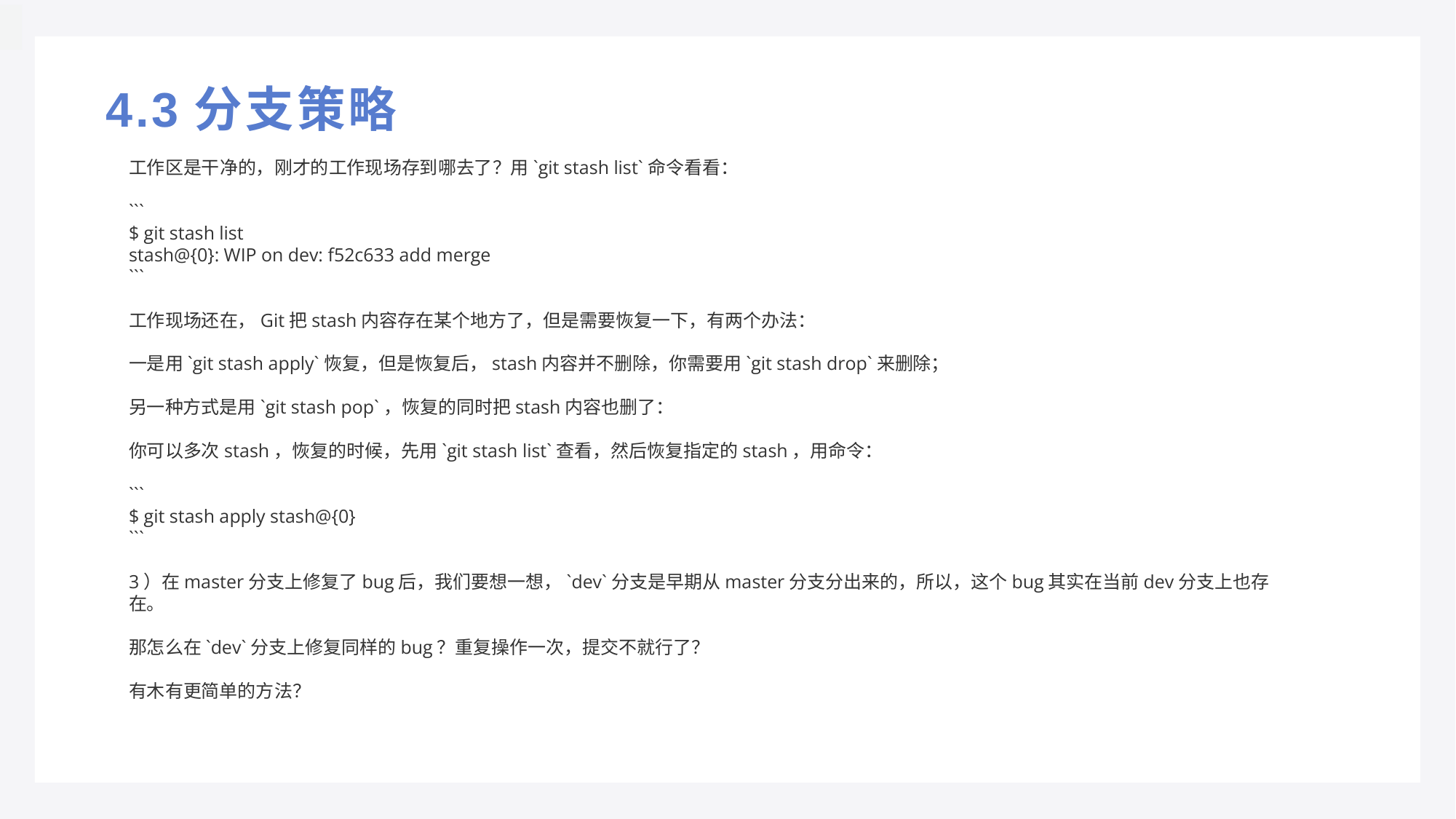

# 4.3分支策略

工作区是干净的，刚才的工作现场存到哪去了？用`git stash list`命令看看：

```
$ git stash list
stash@{0}: WIP on dev: f52c633 add merge
```

工作现场还在，Git把stash内容存在某个地方了，但是需要恢复一下，有两个办法：

一是用`git stash apply`恢复，但是恢复后，stash内容并不删除，你需要用`git stash drop`来删除；

另一种方式是用`git stash pop`，恢复的同时把stash内容也删了：

你可以多次stash，恢复的时候，先用`git stash list`查看，然后恢复指定的stash，用命令：

```
$ git stash apply stash@{0}
```

3）在master分支上修复了bug后，我们要想一想，`dev`分支是早期从master分支分出来的，所以，这个bug其实在当前dev分支上也存在。

那怎么在`dev`分支上修复同样的bug？重复操作一次，提交不就行了？

有木有更简单的方法？